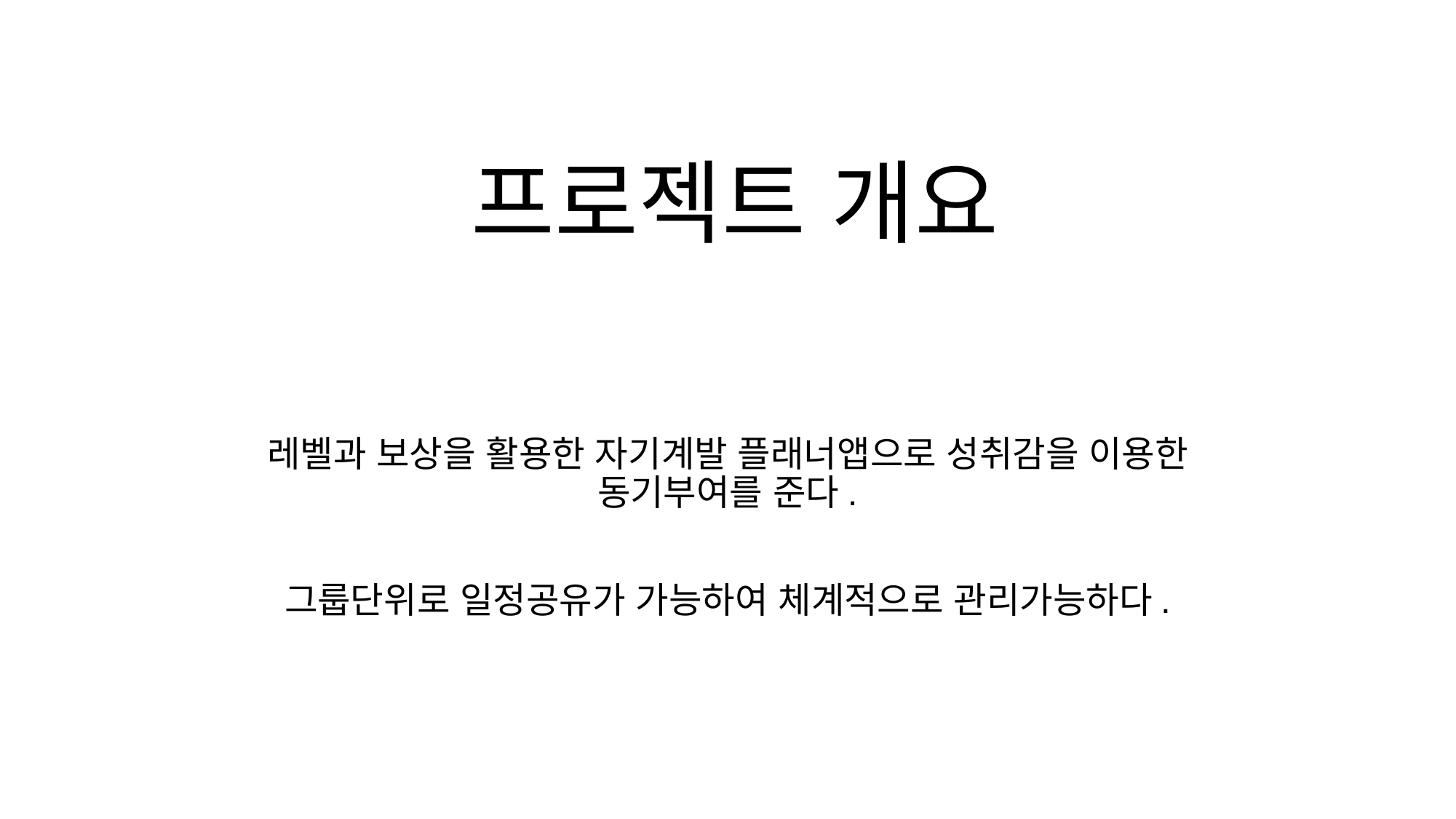

# 프로젝트 개요
레벨과 보상을 활용한 자기계발 플래너앱으로 성취감을 이용한 동기부여를 준다.

그룹단위로 일정공유가 가능하여 체계적으로 관리가능하다.